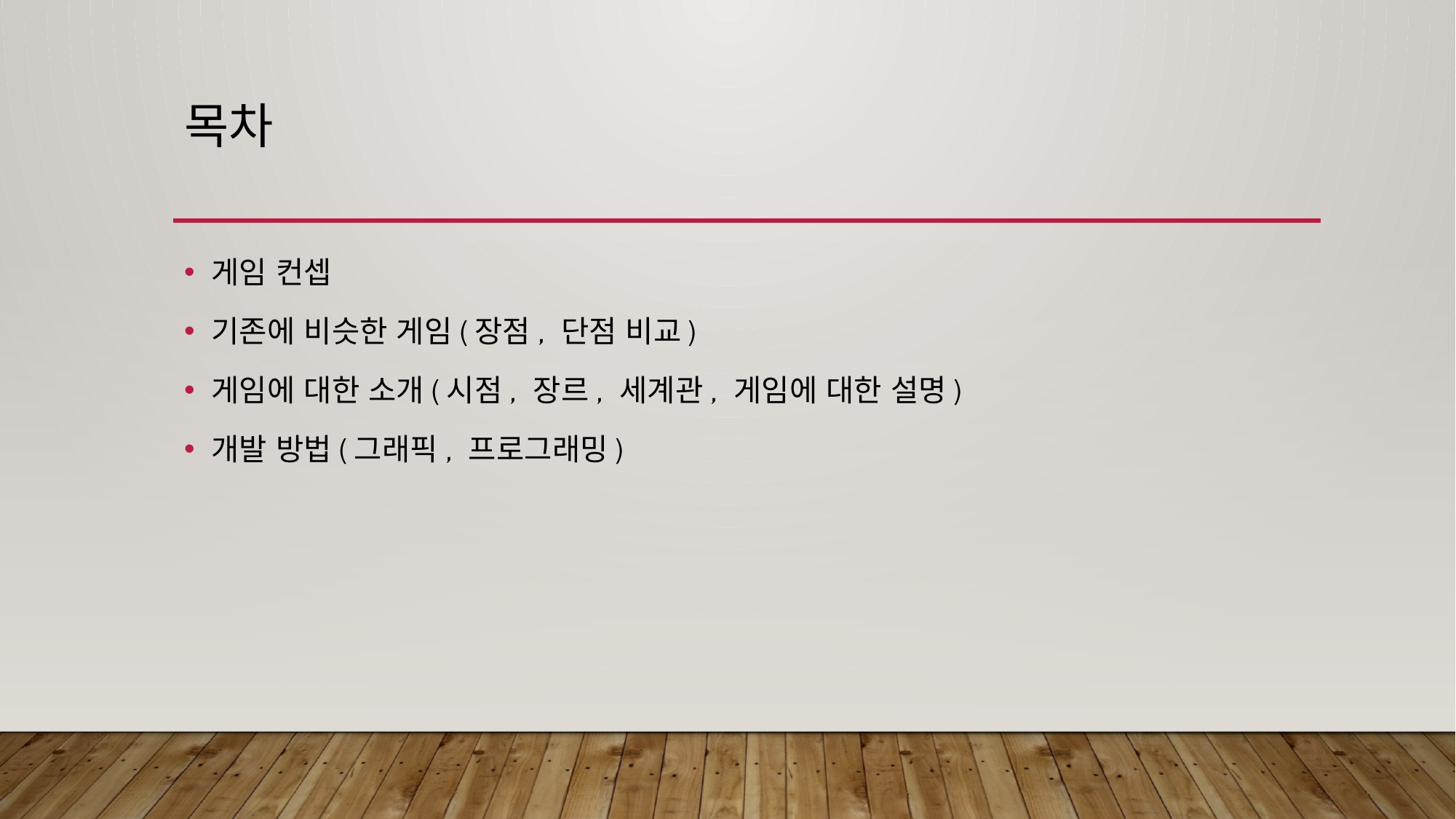

# 목차
게임 컨셉
기존에 비슷한 게임(장점, 단점 비교)
게임에 대한 소개(시점, 장르, 세계관, 게임에 대한 설명)
개발 방법(그래픽, 프로그래밍)